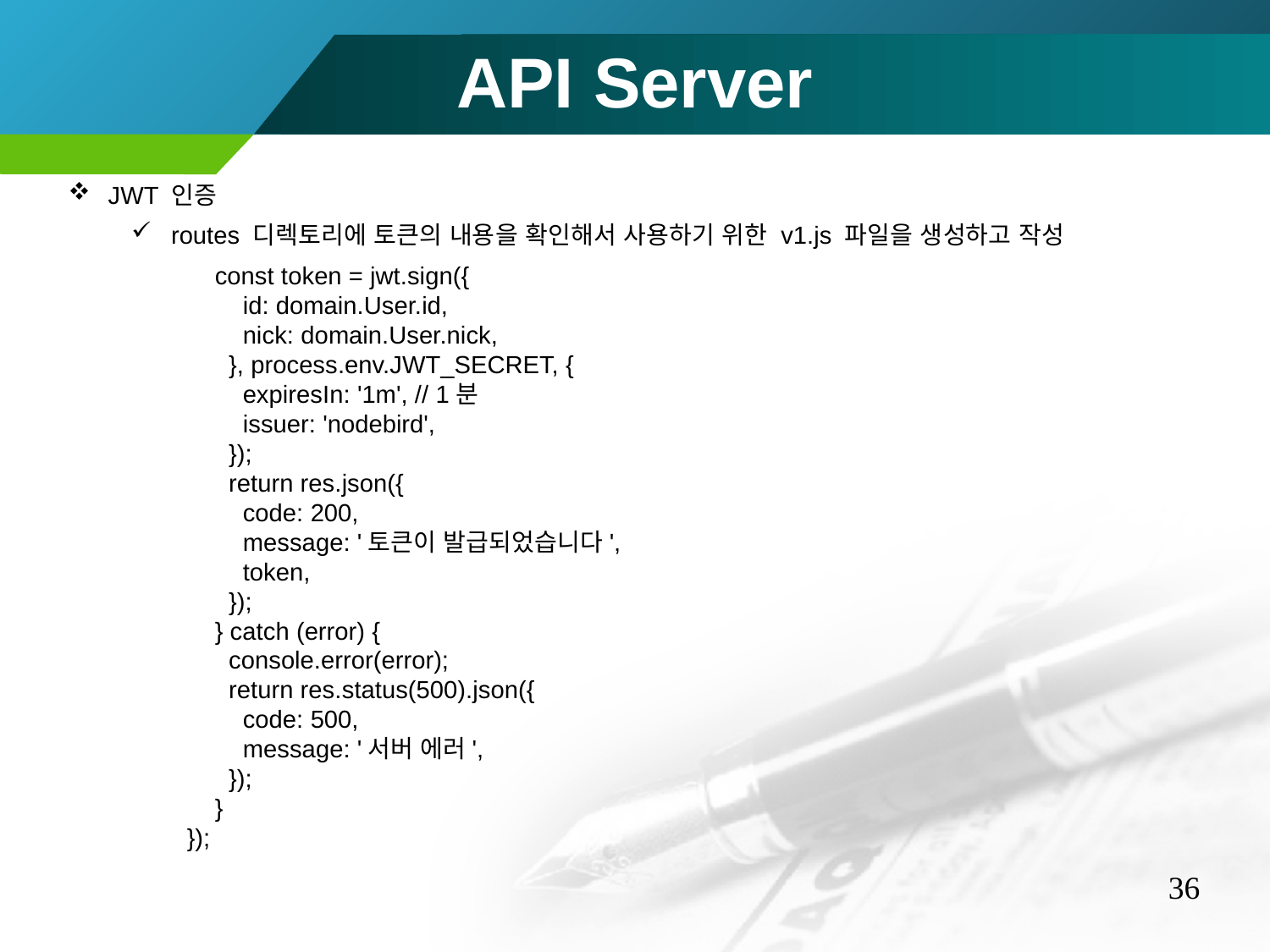

API Server
JWT 인증
routes 디렉토리에 토큰의 내용을 확인해서 사용하기 위한 v1.js 파일을 생성하고 작성
    const token = jwt.sign({
        id: domain.User.id,
        nick: domain.User.nick,
      }, process.env.JWT_SECRET, {
        expiresIn: '1m', // 1분
        issuer: 'nodebird',
      });
      return res.json({
        code: 200,
        message: '토큰이 발급되었습니다',
        token,
      });
    } catch (error) {
      console.error(error);
      return res.status(500).json({
        code: 500,
        message: '서버 에러',
      });
    }
});
36